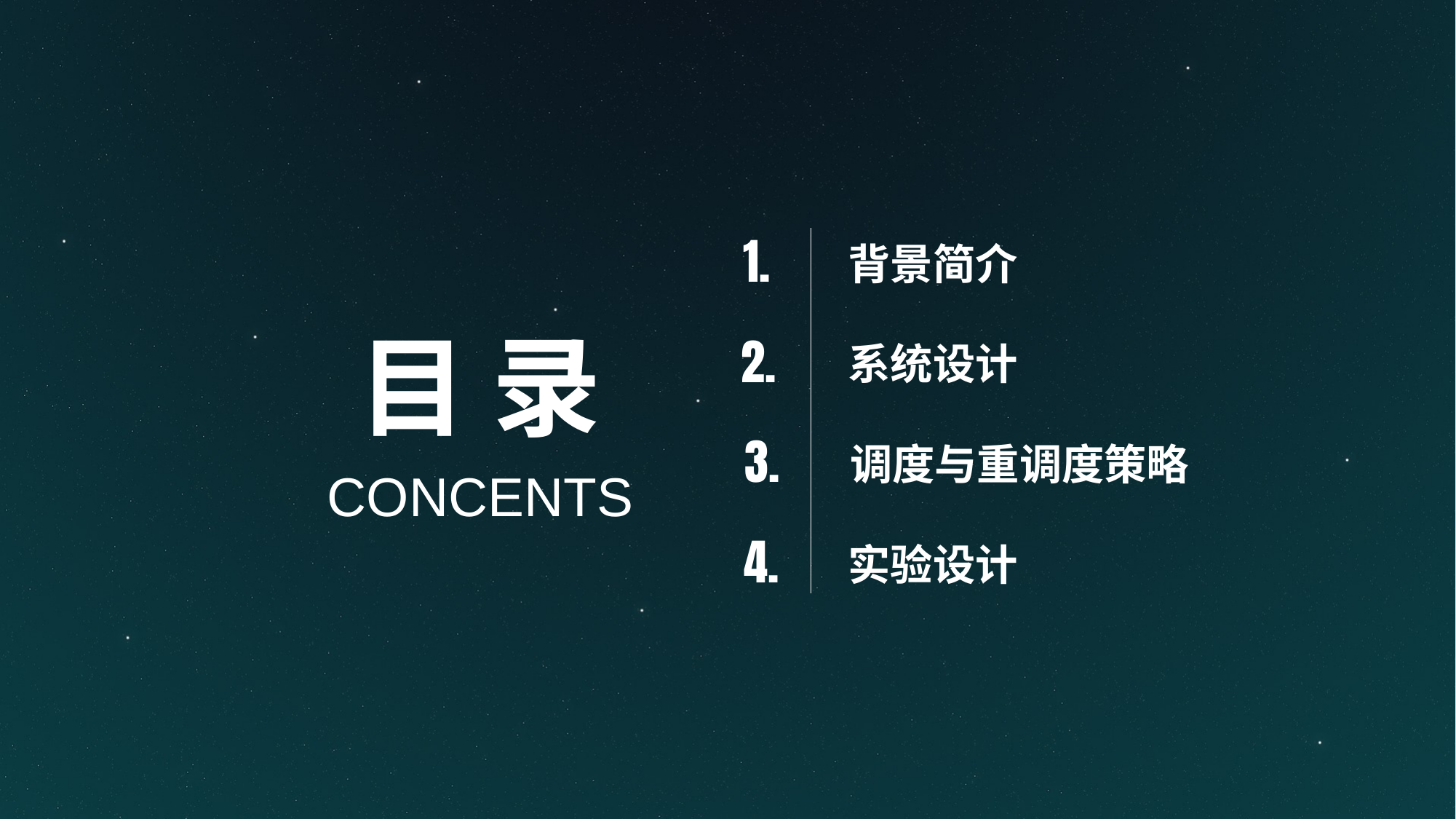

1.
背景简介
目 录
  2.
系统设计
  3.
调度与重调度策略
CONCENTS
  4.
实验设计